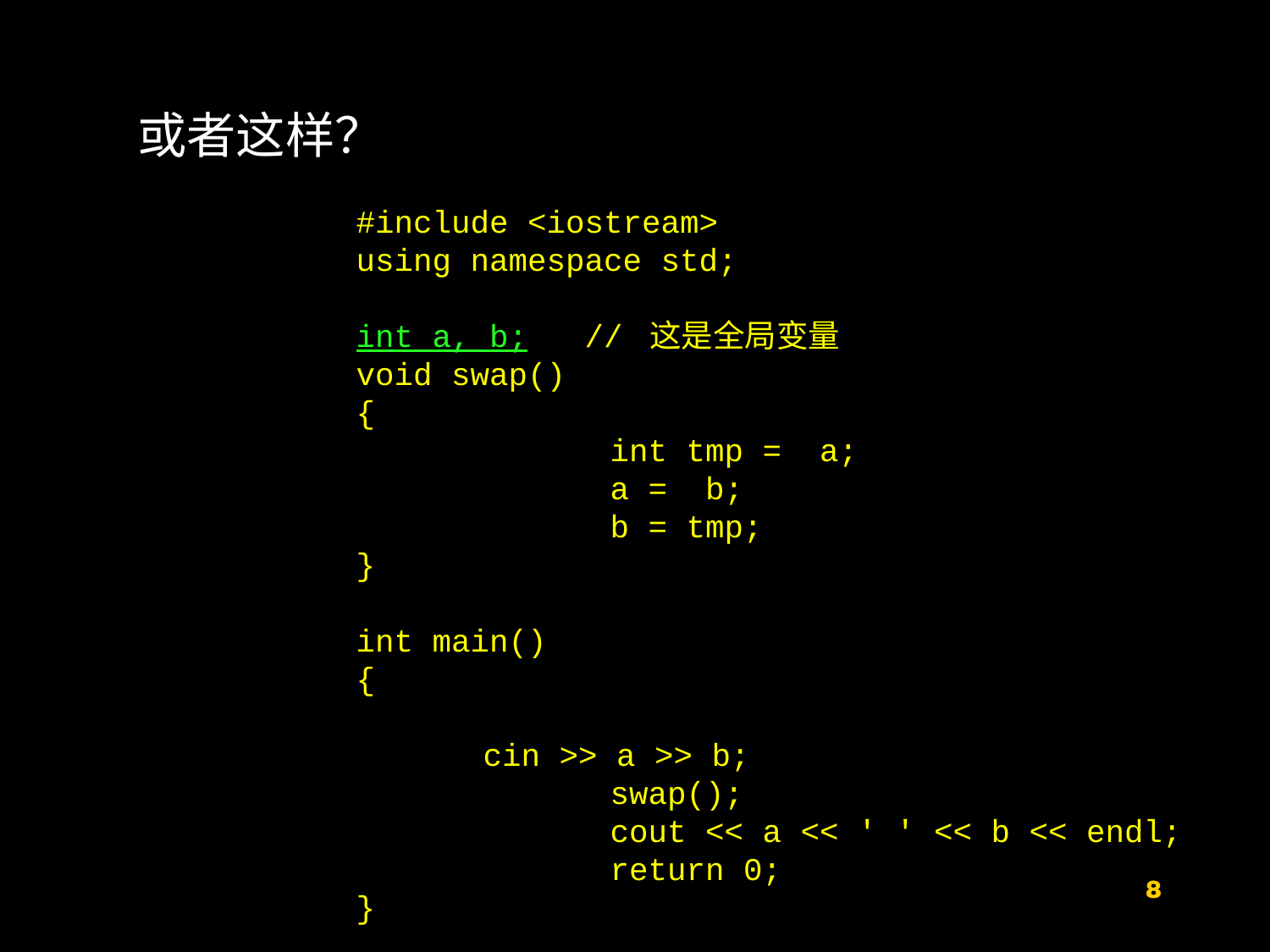

或者这样？
#include <iostream>
using namespace std;

int a, b;   // 这是全局变量
void swap()
{
		int tmp =  a;
		a =  b;
		b = tmp;
}

int main()
{

 	cin >> a >> b;
		swap();
		cout << a << ' ' << b << endl;
		return 0;
}
8